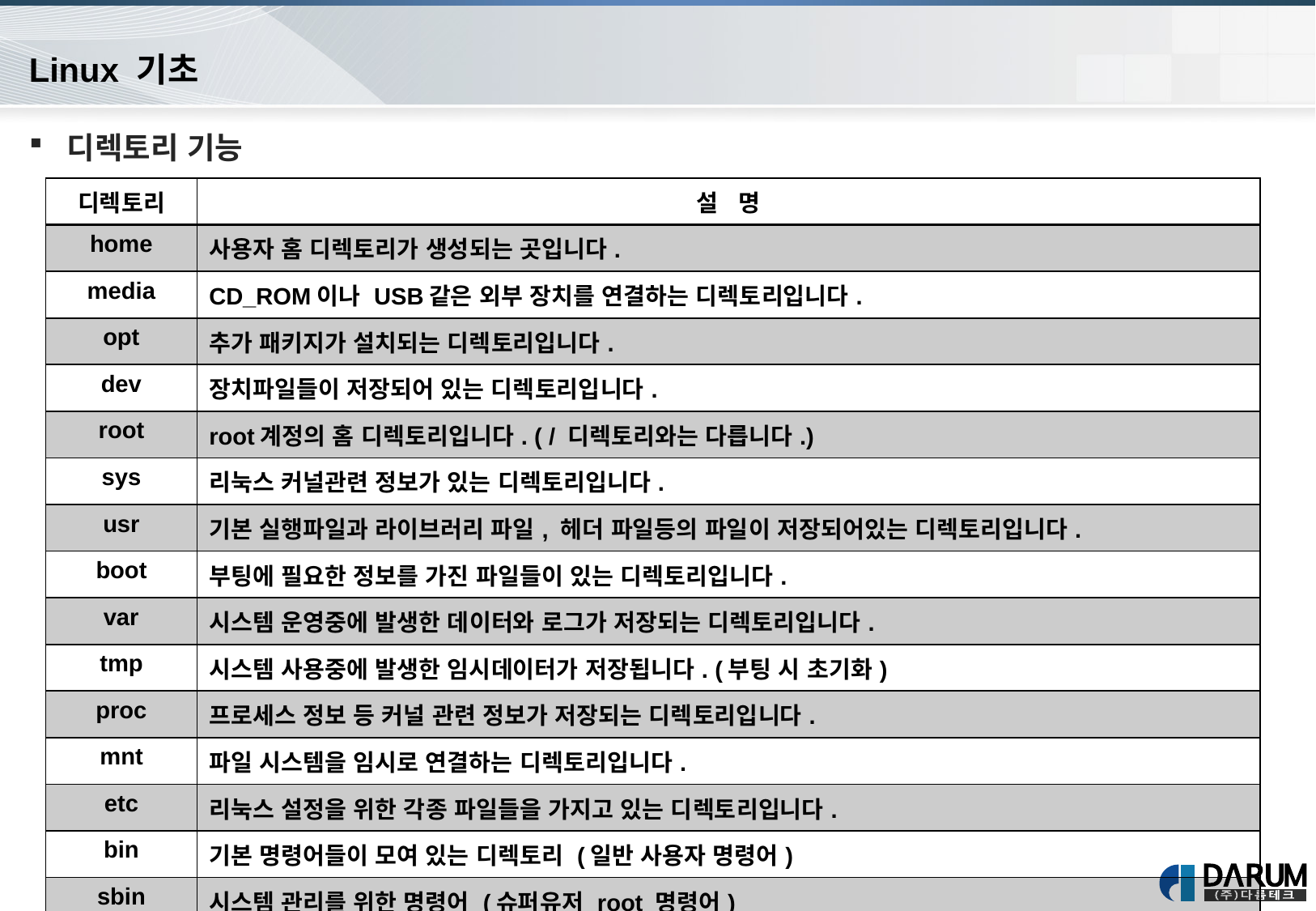

Linux 기초

디렉토리 기능
| 디렉토리 | 설 명 |
| --- | --- |
| home | 사용자 홈 디렉토리가 생성되는 곳입니다. |
| media | CD\_ROM이나 USB같은 외부 장치를 연결하는 디렉토리입니다. |
| opt | 추가 패키지가 설치되는 디렉토리입니다. |
| dev | 장치파일들이 저장되어 있는 디렉토리입니다. |
| root | root계정의 홈 디렉토리입니다. ( / 디렉토리와는 다릅니다.) |
| sys | 리눅스 커널관련 정보가 있는 디렉토리입니다. |
| usr | 기본 실행파일과 라이브러리 파일, 헤더 파일등의 파일이 저장되어있는 디렉토리입니다. |
| boot | 부팅에 필요한 정보를 가진 파일들이 있는 디렉토리입니다. |
| var | 시스템 운영중에 발생한 데이터와 로그가 저장되는 디렉토리입니다. |
| tmp | 시스템 사용중에 발생한 임시데이터가 저장됩니다. (부팅 시 초기화) |
| proc | 프로세스 정보 등 커널 관련 정보가 저장되는 디렉토리입니다. |
| mnt | 파일 시스템을 임시로 연결하는 디렉토리입니다. |
| etc | 리눅스 설정을 위한 각종 파일들을 가지고 있는 디렉토리입니다. |
| bin | 기본 명령어들이 모여 있는 디렉토리 (일반 사용자 명령어) |
| sbin | 시스템 관리를 위한 명령어 (슈퍼유저 root 명령어) |